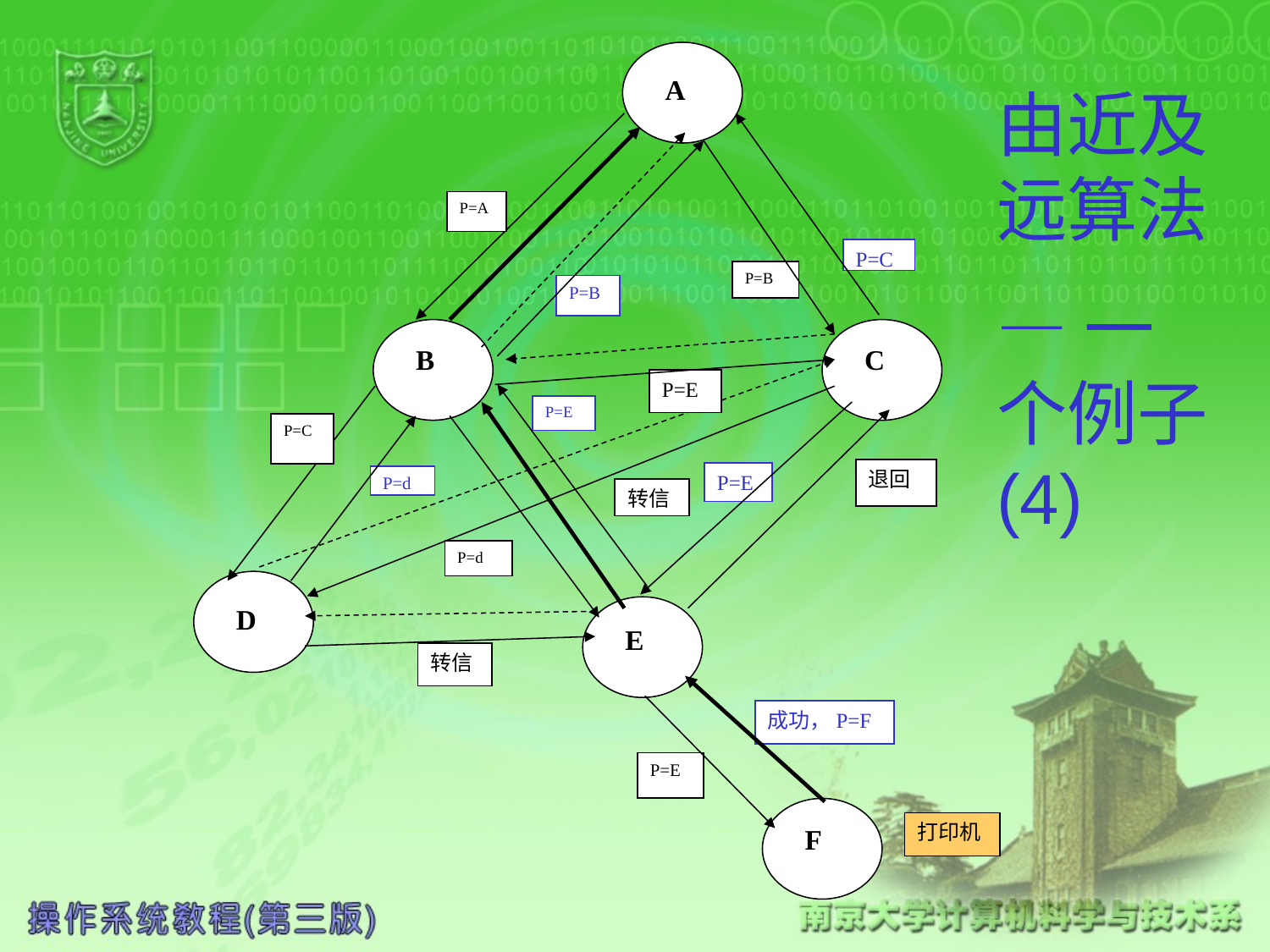

#

A

P=A

P=B

P=B
P=C

B

C

P=E

P=C

P=E

P=E

退回

P=d
转信
P=d

D

E

转信

成功，P=F

P=E
打印机
由近及远算法
—一个例子(4)

F